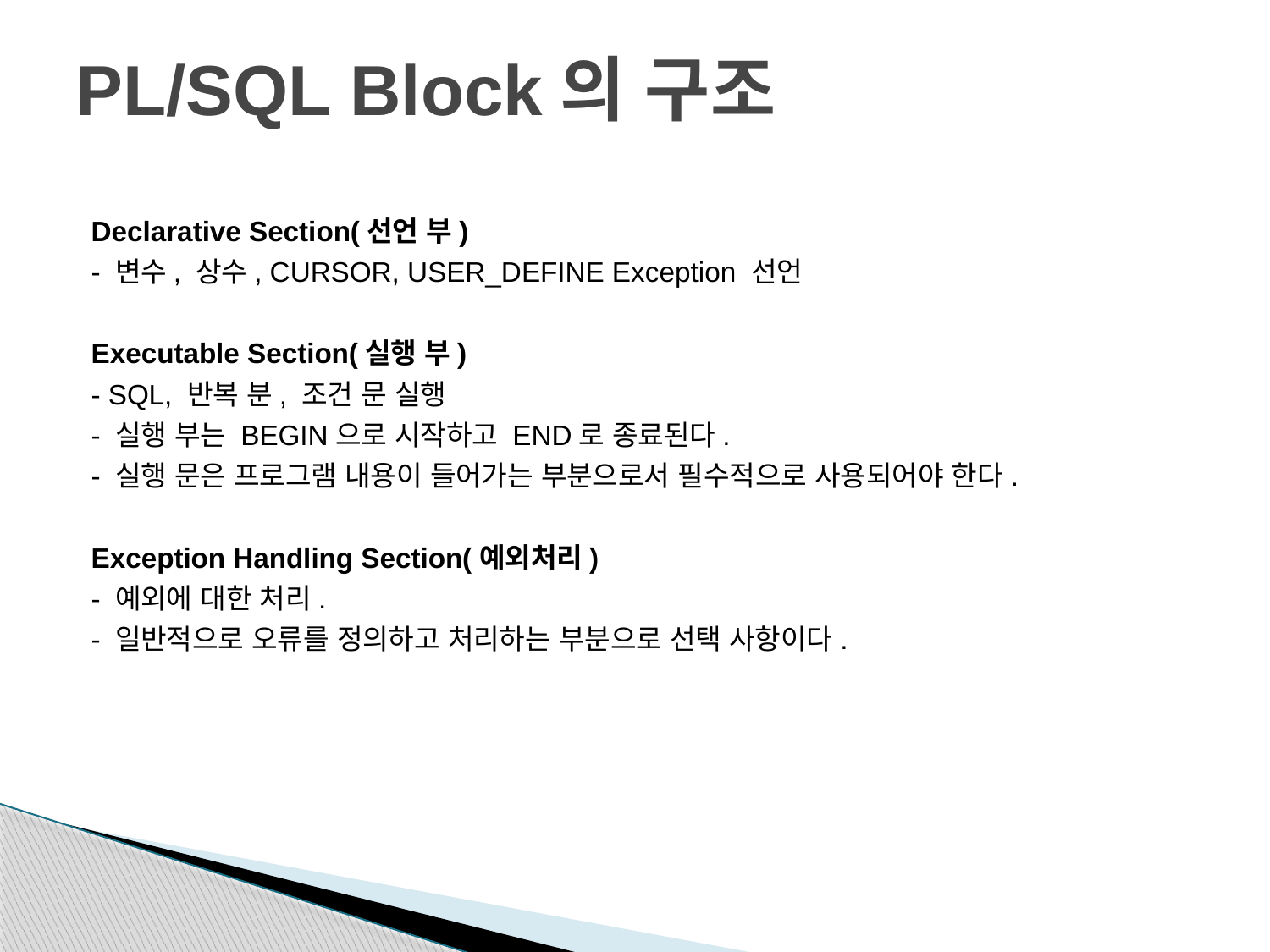

# PL/SQL Block의 구조

Declarative Section(선언 부)
- 변수, 상수, CURSOR, USER_DEFINE Exception 선언

Executable Section(실행 부)
- SQL, 반복 분, 조건 문 실행
- 실행 부는 BEGIN으로 시작하고 END로 종료된다.
- 실행 문은 프로그램 내용이 들어가는 부분으로서 필수적으로 사용되어야 한다.

Exception Handling Section(예외처리)
- 예외에 대한 처리.
- 일반적으로 오류를 정의하고 처리하는 부분으로 선택 사항이다.